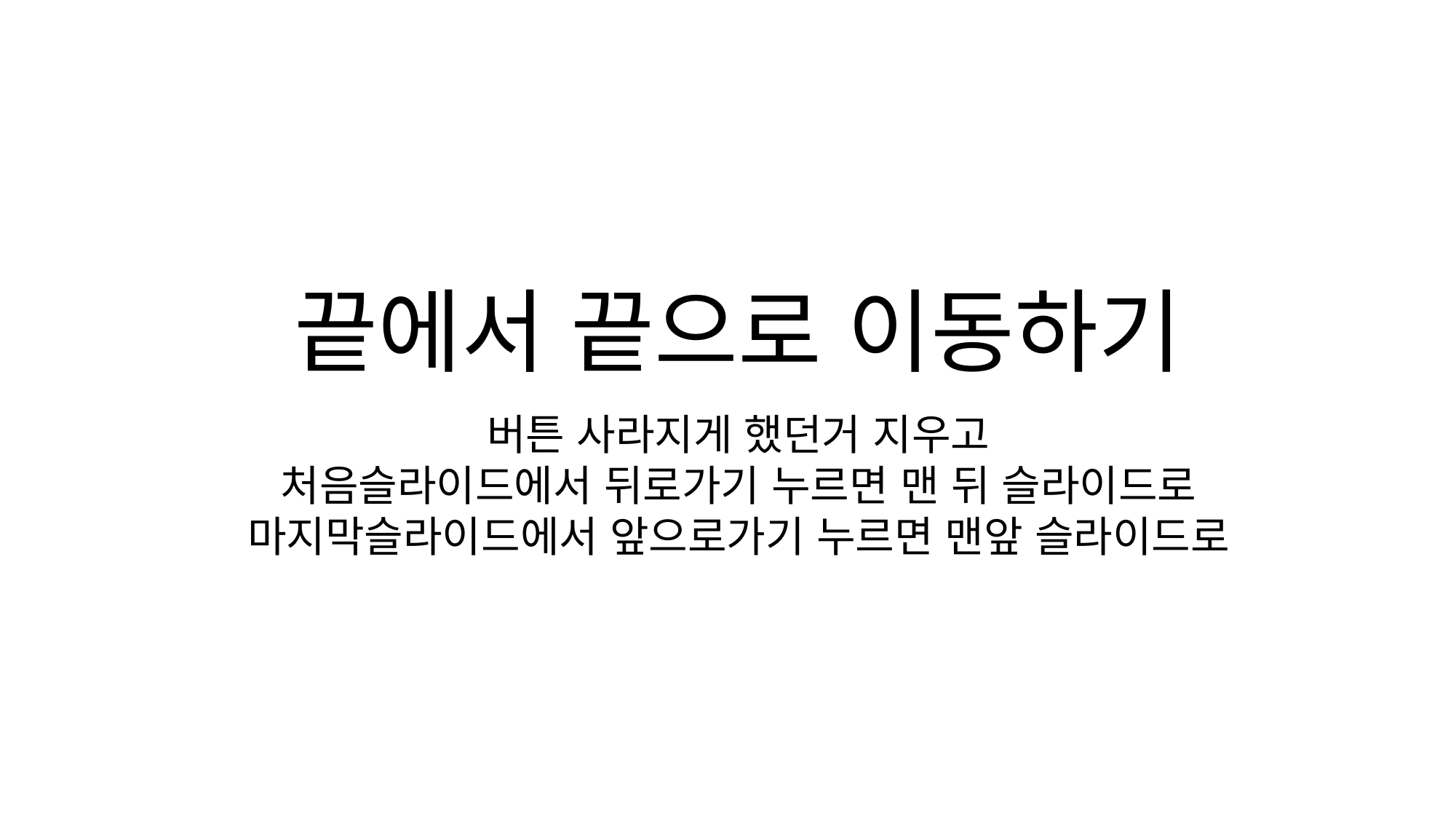

끝에서 끝으로 이동하기
버튼 사라지게 했던거 지우고
처음슬라이드에서 뒤로가기 누르면 맨 뒤 슬라이드로
마지막슬라이드에서 앞으로가기 누르면 맨앞 슬라이드로